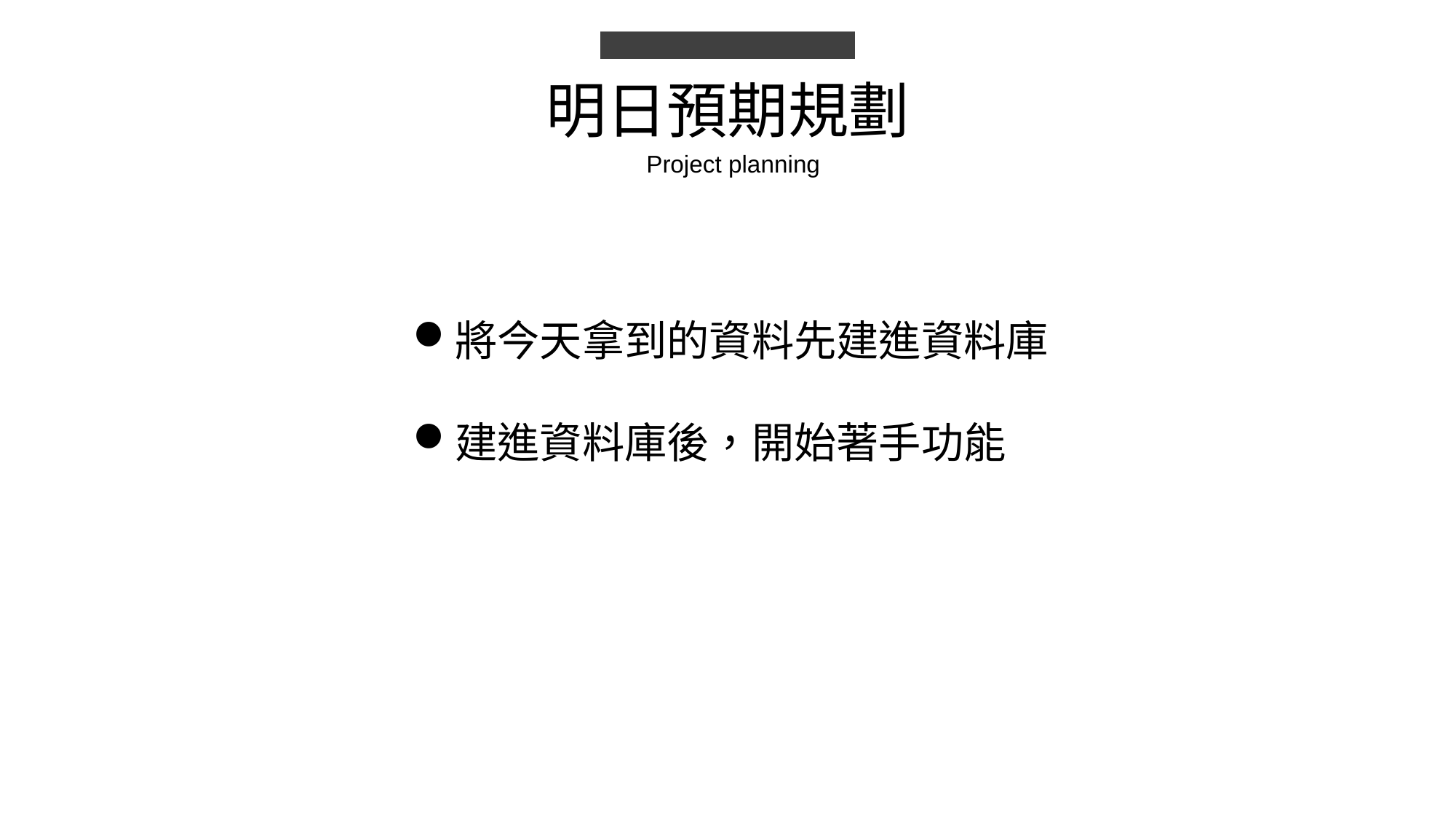

明日預期規劃
Project planning
將今天拿到的資料先建進資料庫

建進資料庫後，開始著手功能